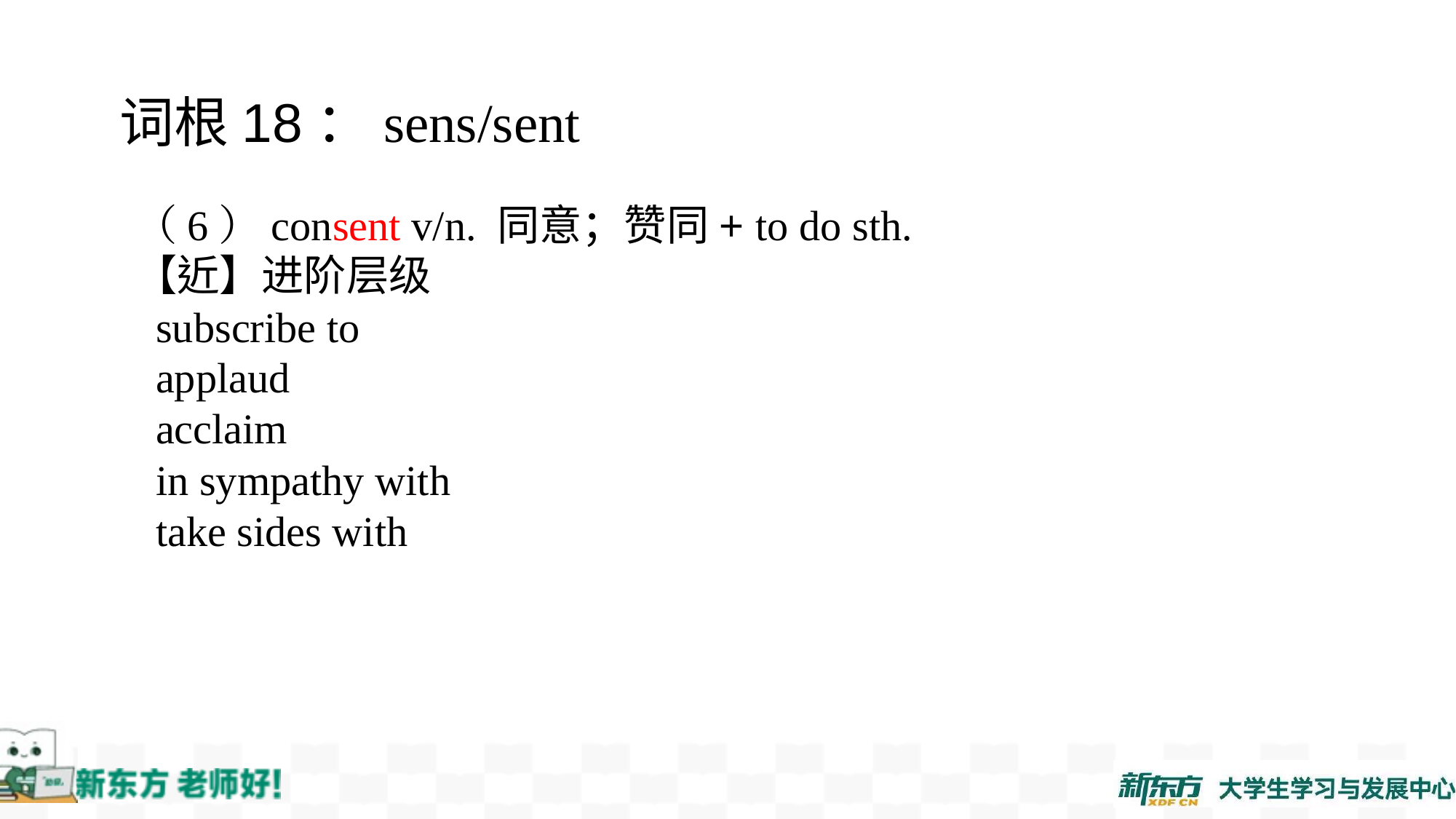

词根18：sens/sent
（6）consent v/n. 同意；赞同+ to do sth.
【近】进阶层级
  subscribe to
  applaud
  acclaim
  in sympathy with
  take sides with